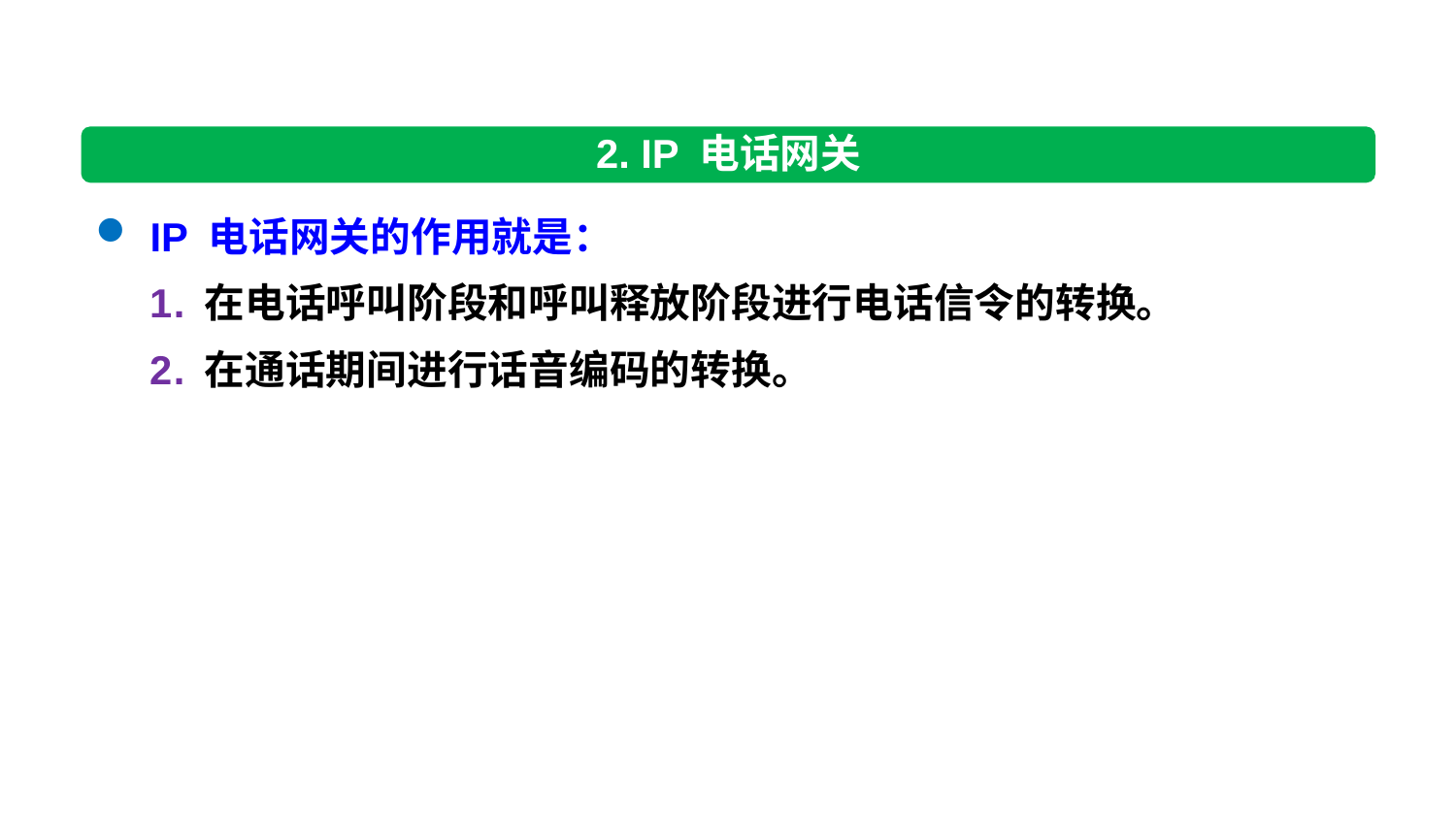

2. IP 电话网关

IP 电话网关的作用就是：
在电话呼叫阶段和呼叫释放阶段进行电话信令的转换。
在通话期间进行话音编码的转换。
27